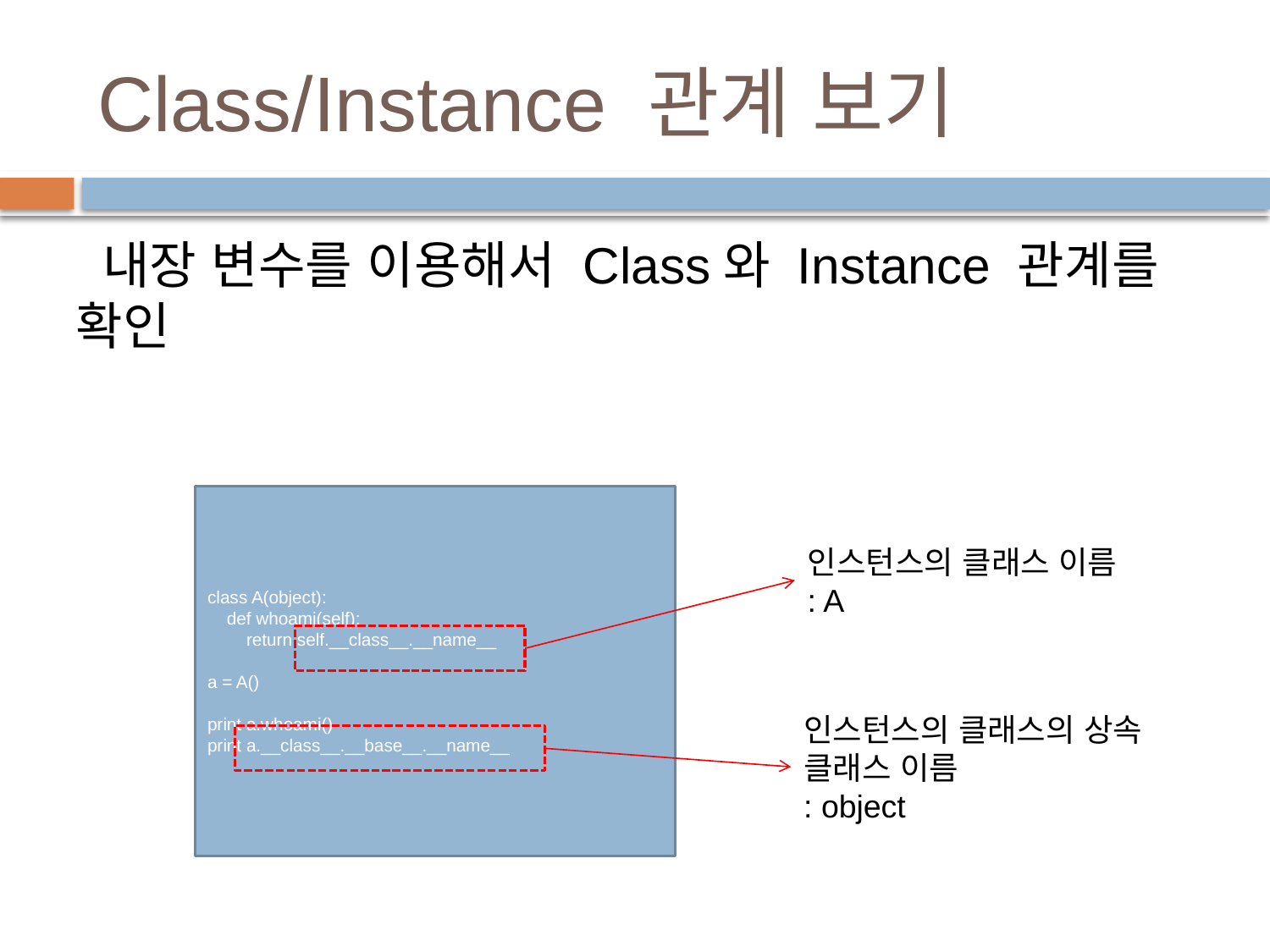

# Class/Instance 관계 보기
 내장 변수를 이용해서 Class와 Instance 관계를 확인
class A(object):
    def whoami(self):
        return self.__class__.__name__

a = A()

print a.whoami()
print a.__class__.__base__.__name__
인스턴스의 클래스 이름
: A

인스턴스의 클래스의 상속 클래스 이름
: object